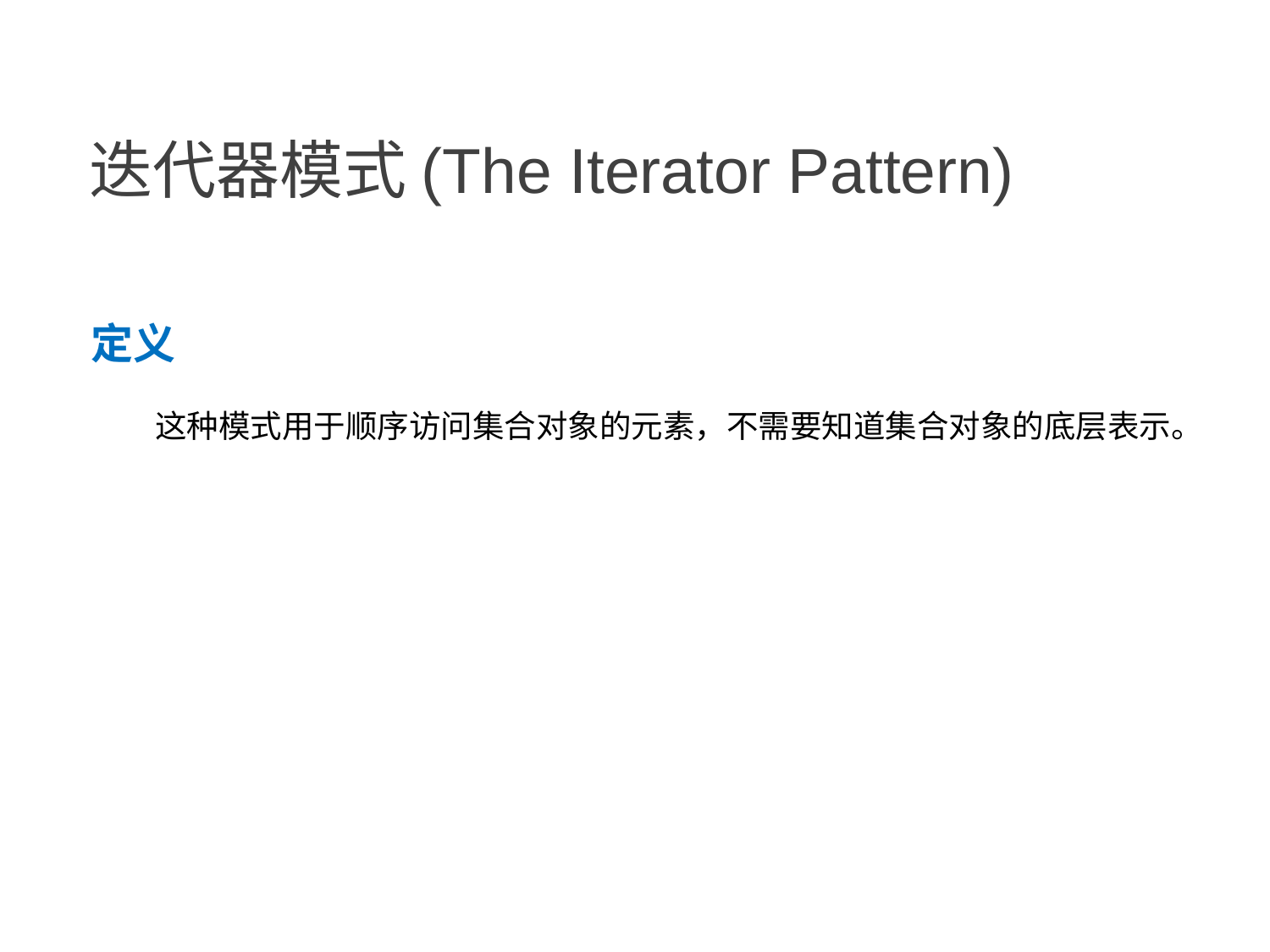

迭代器模式(The Iterator Pattern)
定义
这种模式用于顺序访问集合对象的元素，不需要知道集合对象的底层表示。